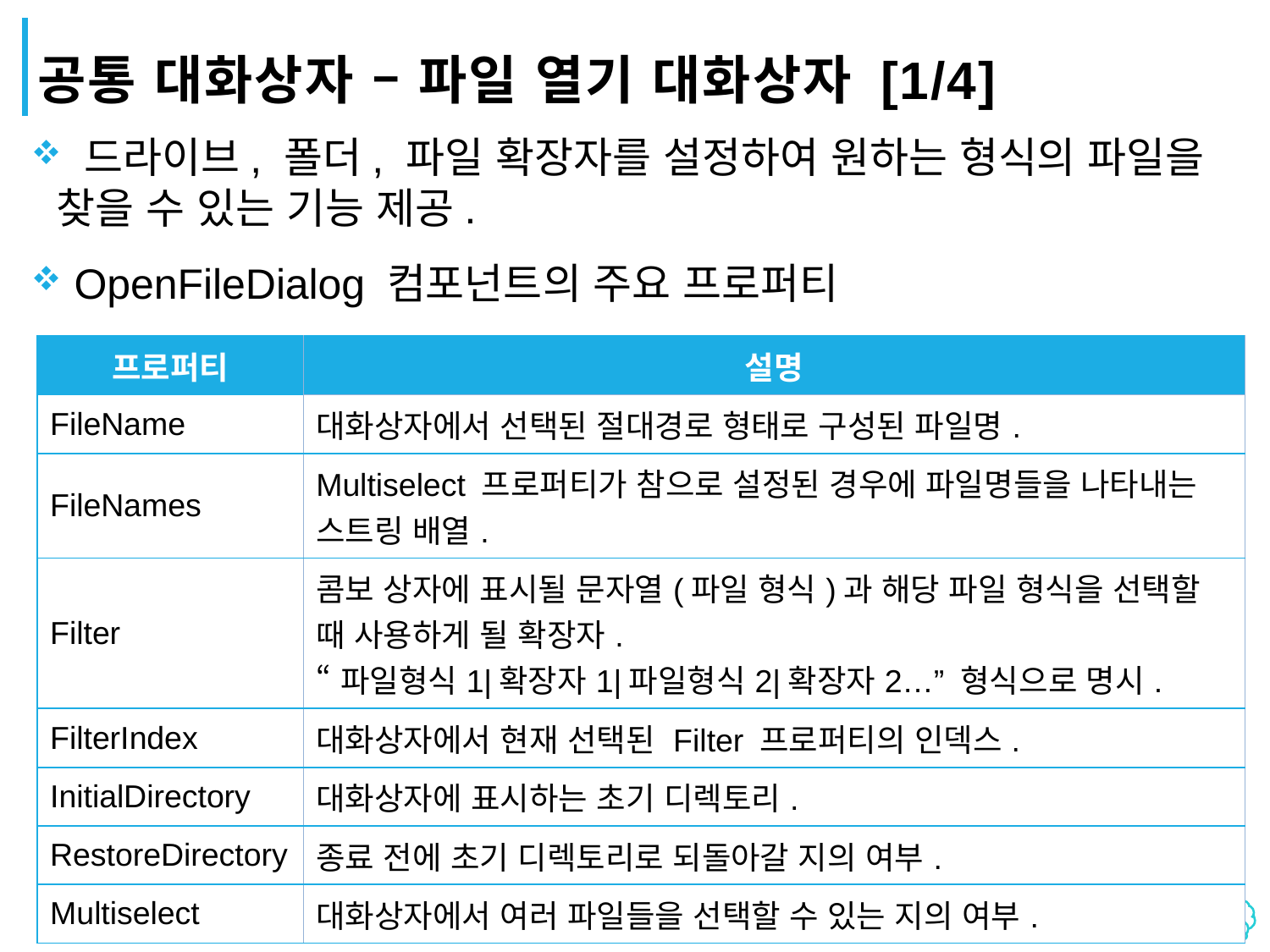

# 공통 대화상자 – 파일 열기 대화상자 [1/4]
 드라이브, 폴더, 파일 확장자를 설정하여 원하는 형식의 파일을 찾을 수 있는 기능 제공.
 OpenFileDialog 컴포넌트의 주요 프로퍼티
| 프로퍼티 | 설명 |
| --- | --- |
| FileName | 대화상자에서 선택된 절대경로 형태로 구성된 파일명. |
| FileNames | Multiselect 프로퍼티가 참으로 설정된 경우에 파일명들을 나타내는 스트링 배열. |
| Filter | 콤보 상자에 표시될 문자열(파일 형식)과 해당 파일 형식을 선택할 때 사용하게 될 확장자. “파일형식1|확장자1|파일형식2|확장자2…” 형식으로 명시. |
| FilterIndex | 대화상자에서 현재 선택된 Filter 프로퍼티의 인덱스. |
| InitialDirectory | 대화상자에 표시하는 초기 디렉토리. |
| RestoreDirectory | 종료 전에 초기 디렉토리로 되돌아갈 지의 여부. |
| Multiselect | 대화상자에서 여러 파일들을 선택할 수 있는 지의 여부. |
24